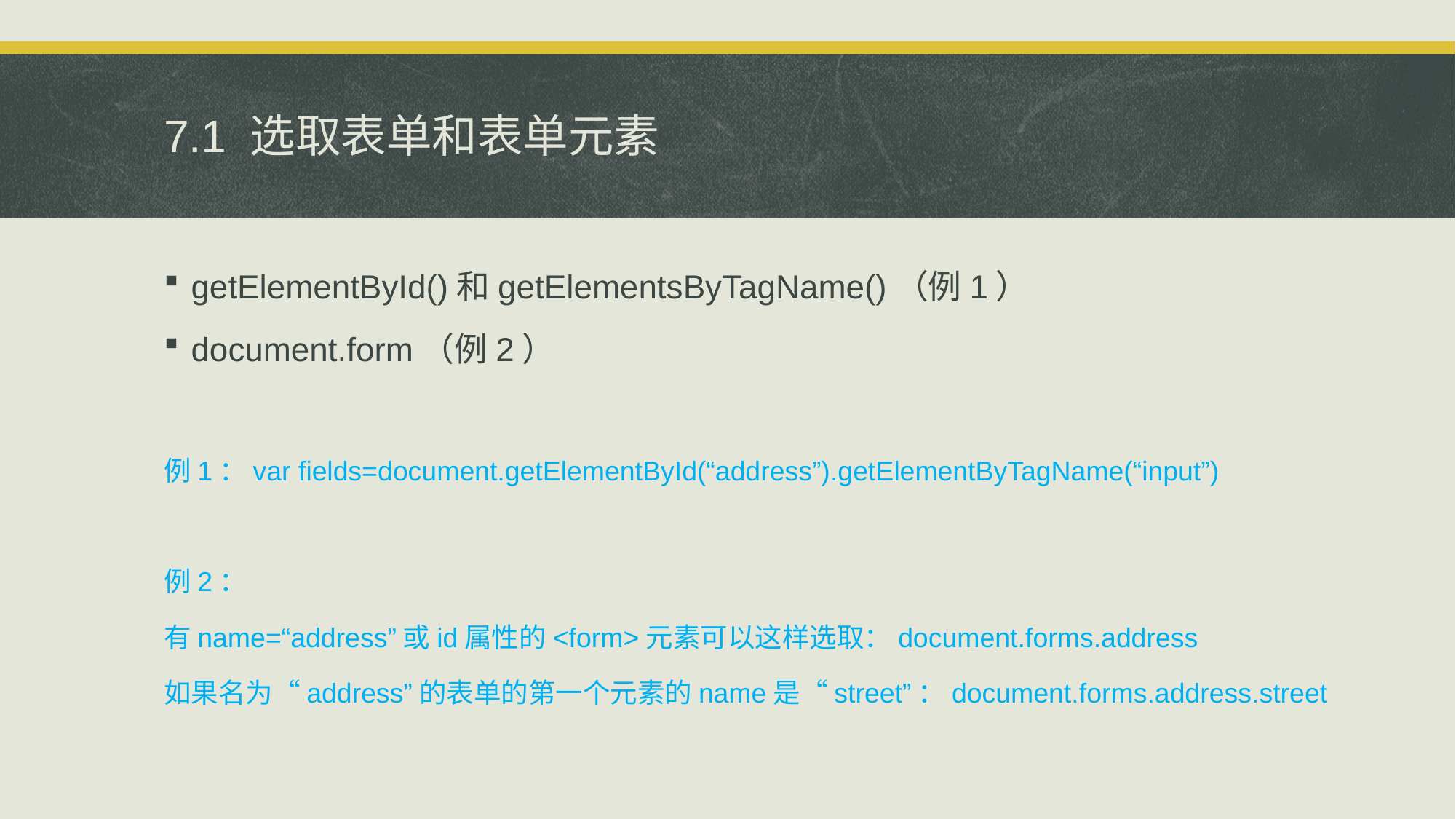

# 7.1 选取表单和表单元素
getElementById()和getElementsByTagName()（例1）
document.form（例2）

例1：var fields=document.getElementById(“address”).getElementByTagName(“input”)

例2：
有name=“address”或id属性的<form>元素可以这样选取：document.forms.address
如果名为“address”的表单的第一个元素的name是“street”：document.forms.address.street